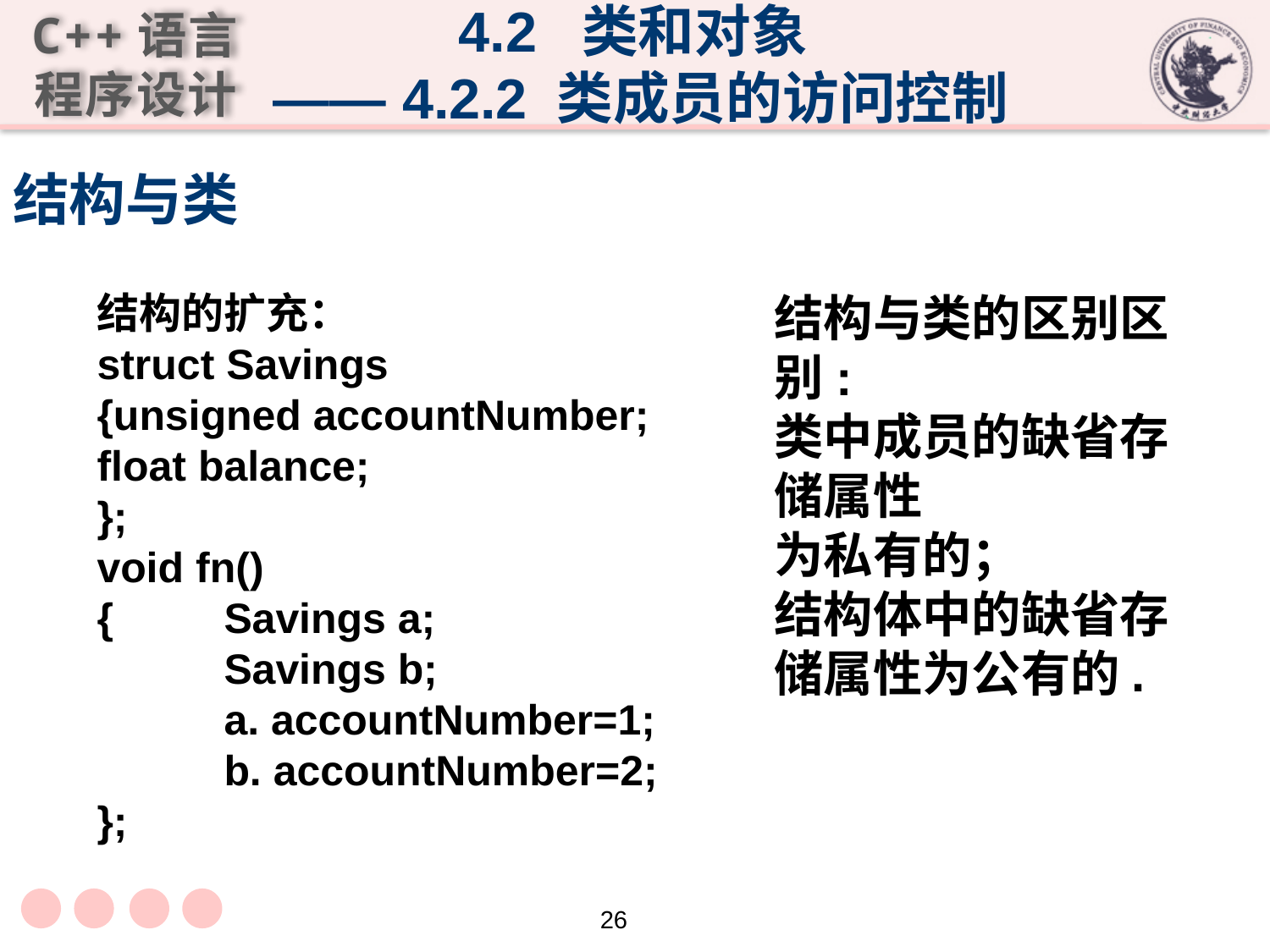

4.2  类和对象
 —— 4.2.2 类成员的访问控制
结构与类
结构的扩充：
struct Savings
{unsigned accountNumber;
float balance;
};
void fn()
{	Savings a;
	Savings b;
	a. accountNumber=1;
	b. accountNumber=2;
};
结构与类的区别区别:
类中成员的缺省存储属性
为私有的；
结构体中的缺省存储属性为公有的.
26